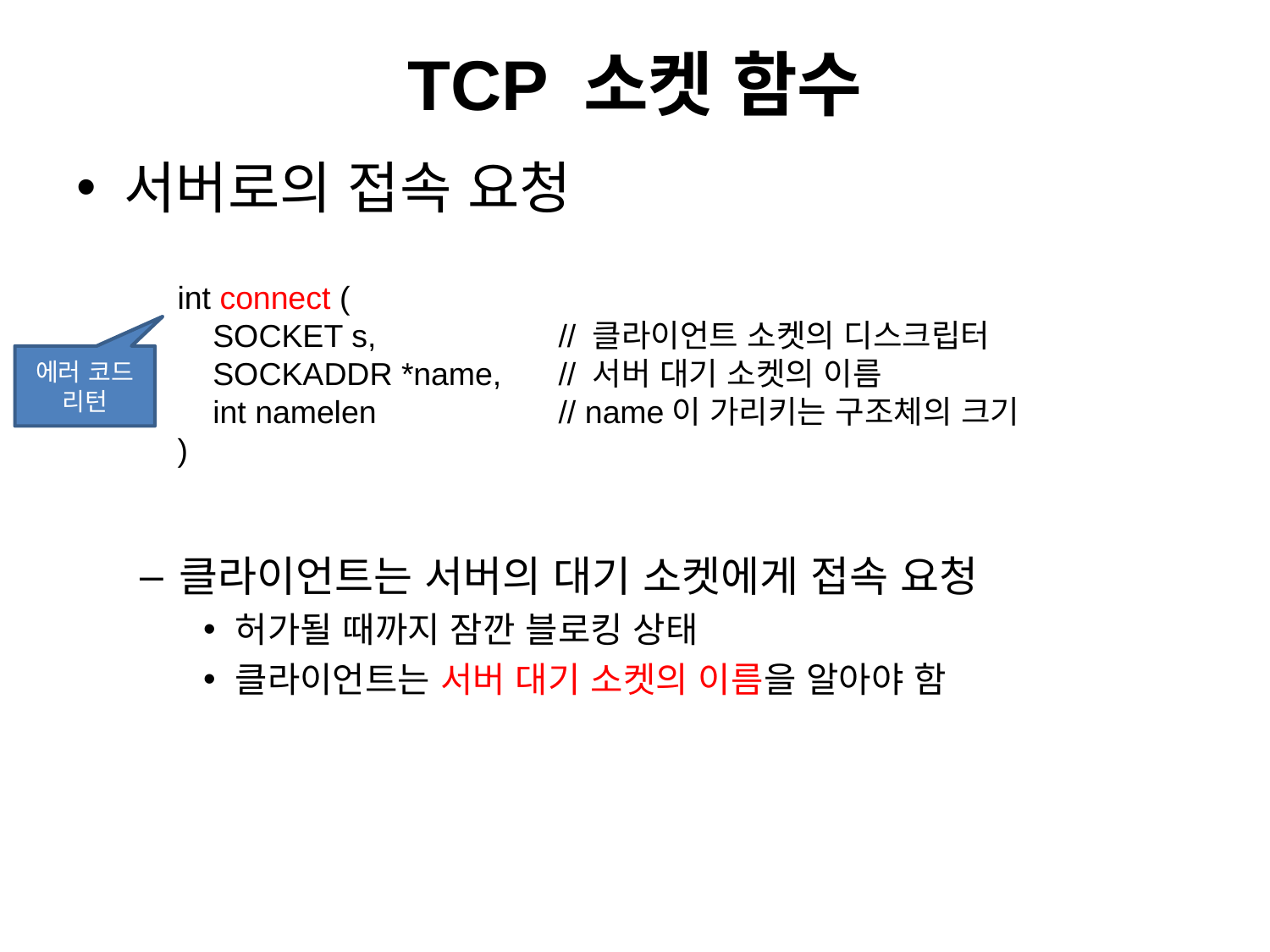

# TCP 소켓 함수
서버로의 접속 요청

클라이언트는 서버의 대기 소켓에게 접속 요청
허가될 때까지 잠깐 블로킹 상태
클라이언트는 서버 대기 소켓의 이름을 알아야 함
int connect (
    SOCKET s,		// 클라이언트 소켓의 디스크립터
    SOCKADDR *name,	// 서버 대기 소켓의 이름
    int namelen		// name이 가리키는 구조체의 크기
)
에러 코드
리턴